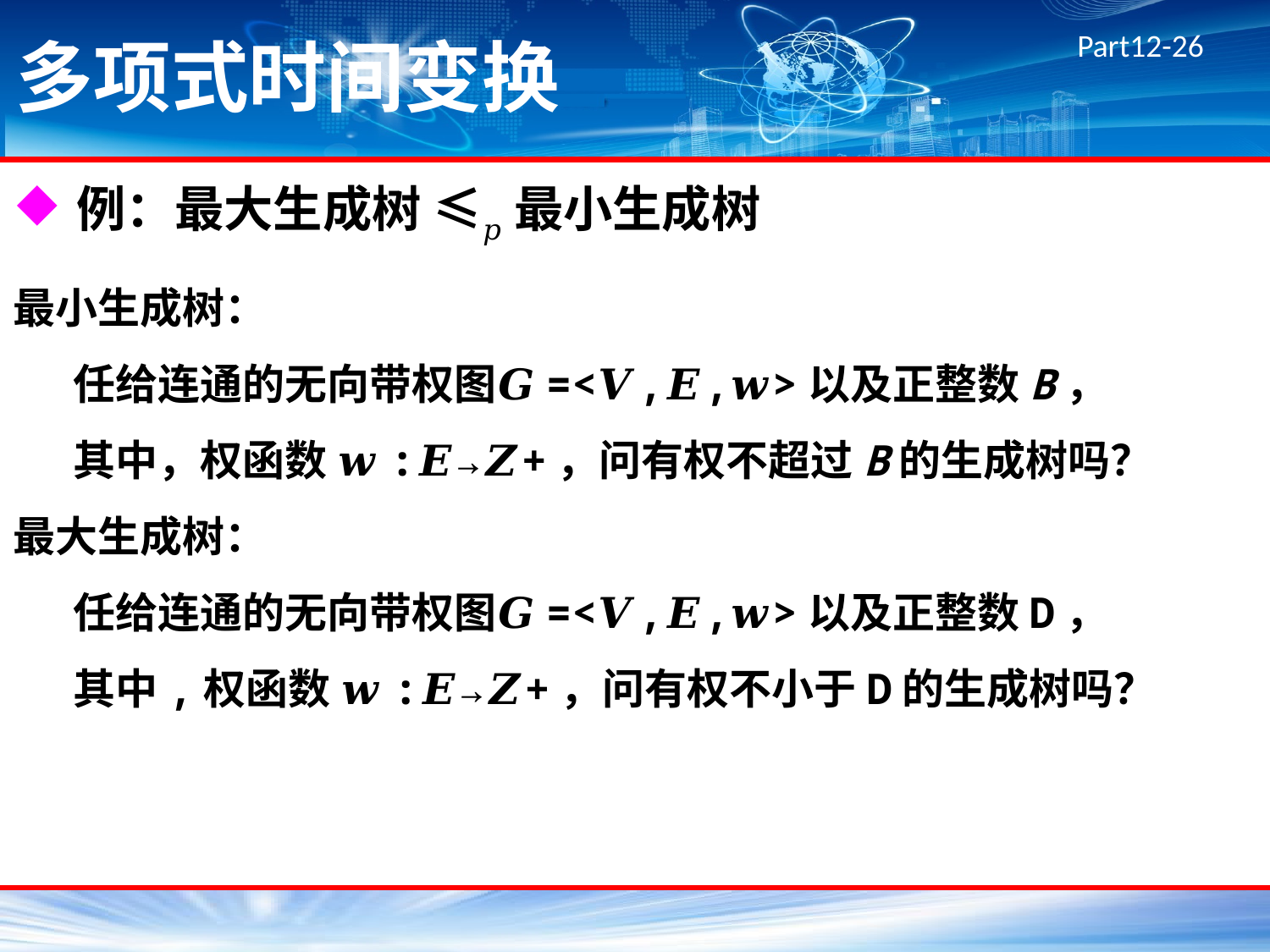

# 多项式时间变换
例：最大生成树 ≤𝑝 最小生成树
最小生成树：
任给连通的无向带权图𝑮=<𝑽,𝑬,𝒘>以及正整数B，
其中，权函数 𝒘:𝑬→𝒁+，问有权不超过B的生成树吗？
最大生成树：
任给连通的无向带权图𝑮=<𝑽,𝑬,𝒘>以及正整数D，
其中,权函数 𝒘:𝑬→𝒁+，问有权不小于D的生成树吗？